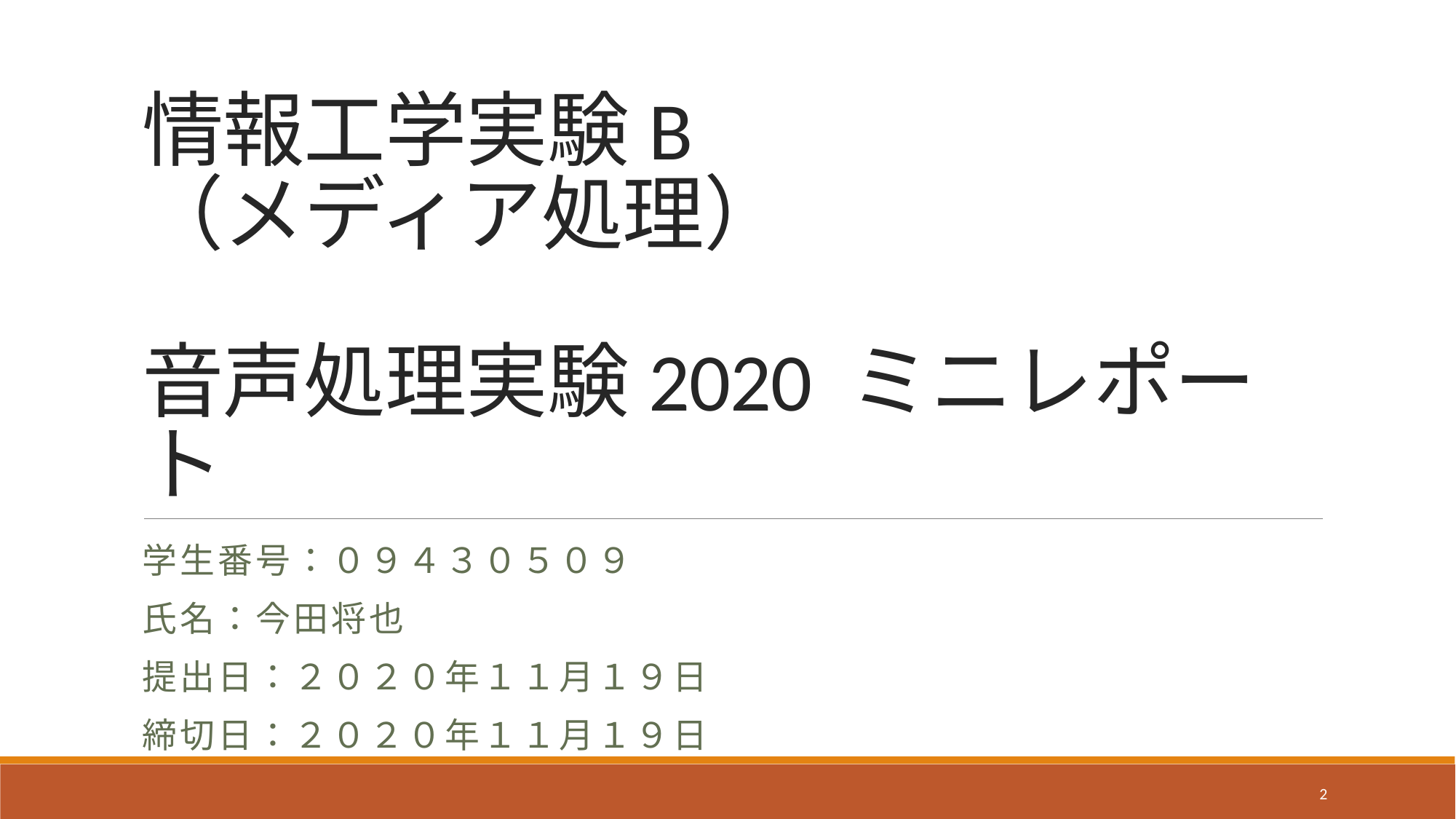

# 情報工学実験B （メディア処理） 音声処理実験2020 ミニレポート
学生番号：０９４３０５０９
氏名：今田将也
提出日：２０２０年１１月１９日
締切日：２０２０年１１月１９日
2